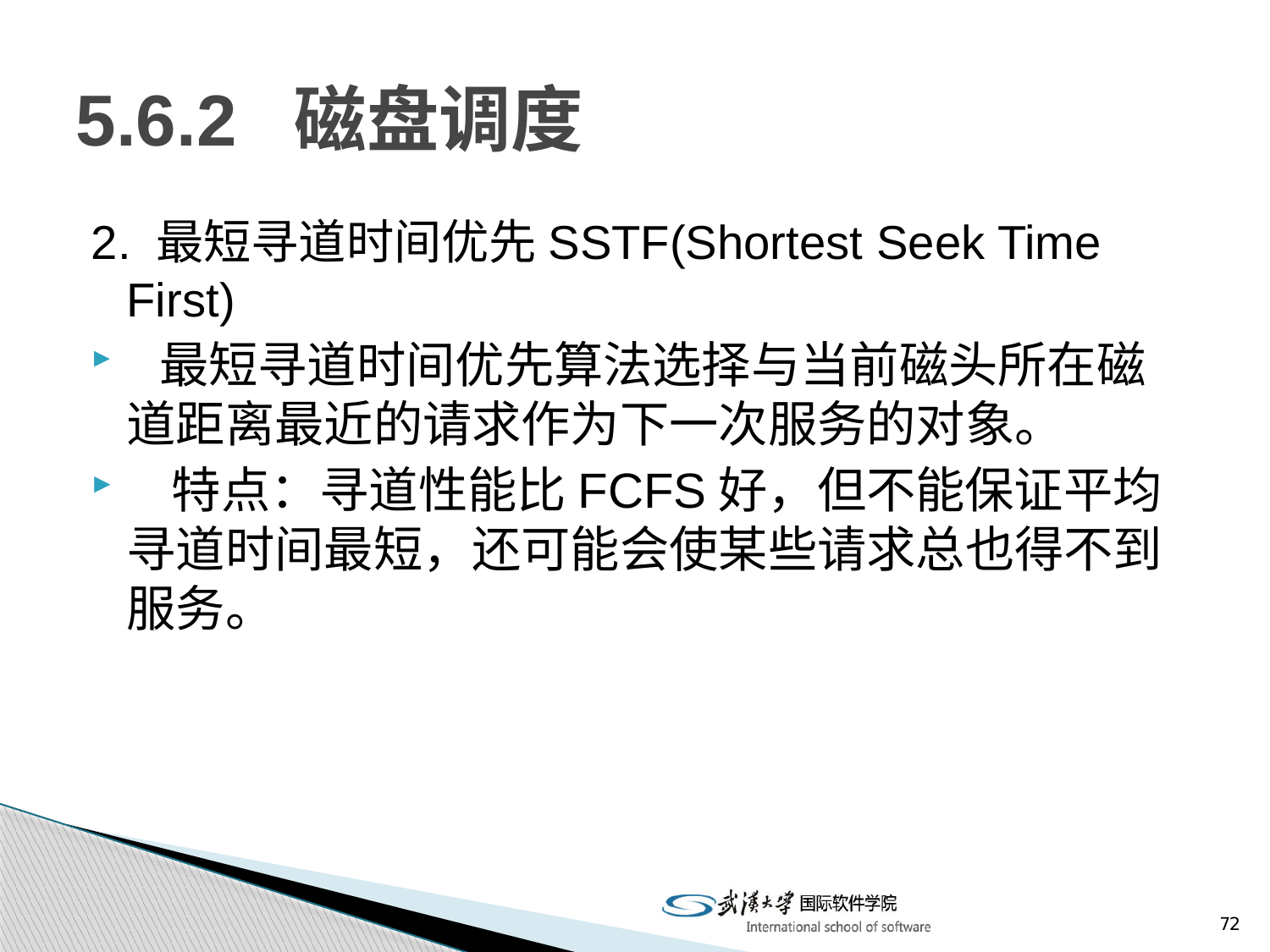

# 5.6.2  磁盘调度
2. 最短寻道时间优先SSTF(Shortest Seek Time First)
  最短寻道时间优先算法选择与当前磁头所在磁道距离最近的请求作为下一次服务的对象。
   特点：寻道性能比FCFS好，但不能保证平均寻道时间最短，还可能会使某些请求总也得不到服务。
72